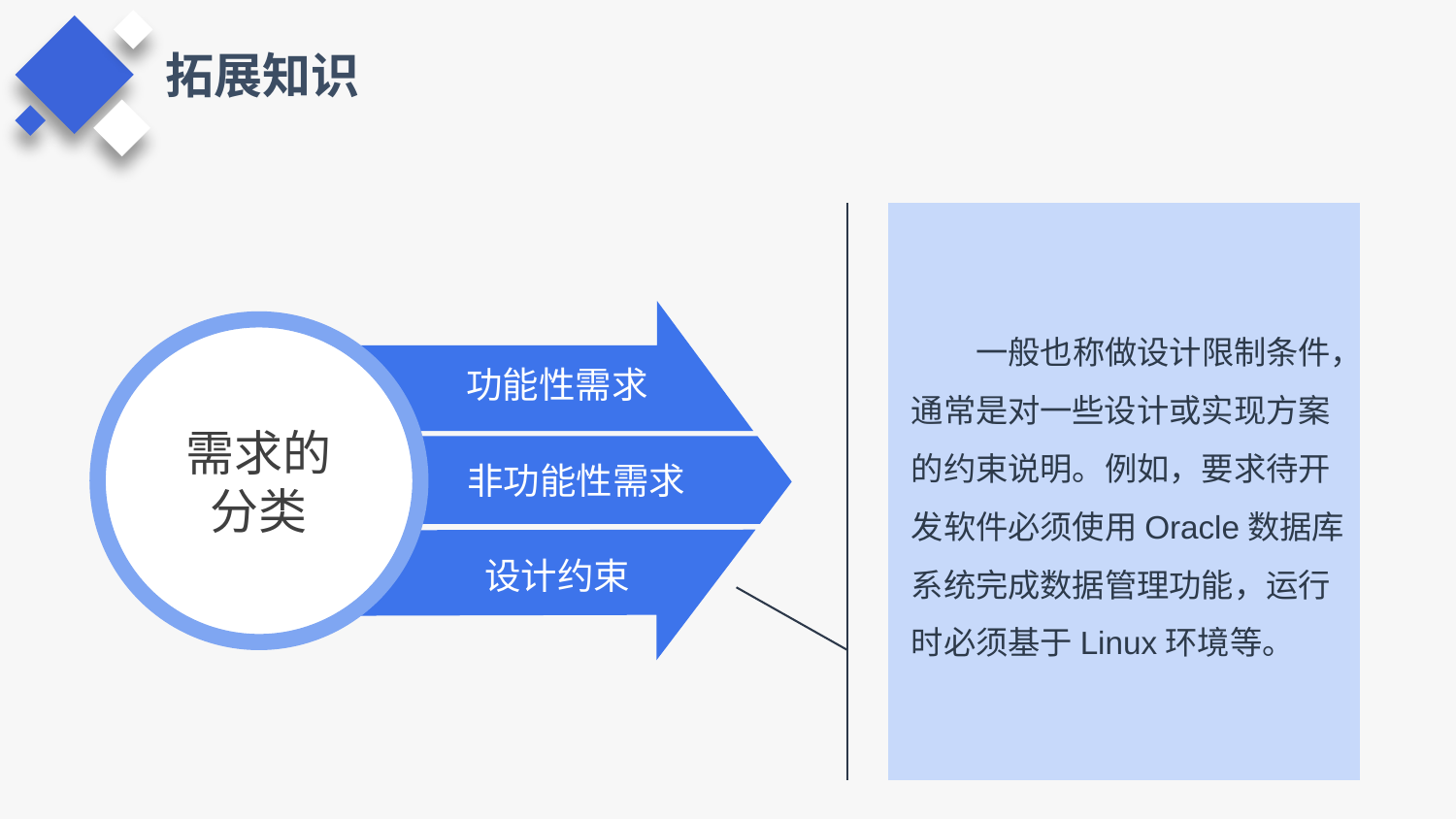

拓展知识

一般也称做设计限制条件，通常是对一些设计或实现方案的约束说明。例如，要求待开发软件必须使用Oracle数据库系统完成数据管理功能，运行时必须基于Linux环境等。
功能性需求
需求的
分类
非功能性需求
设计约束